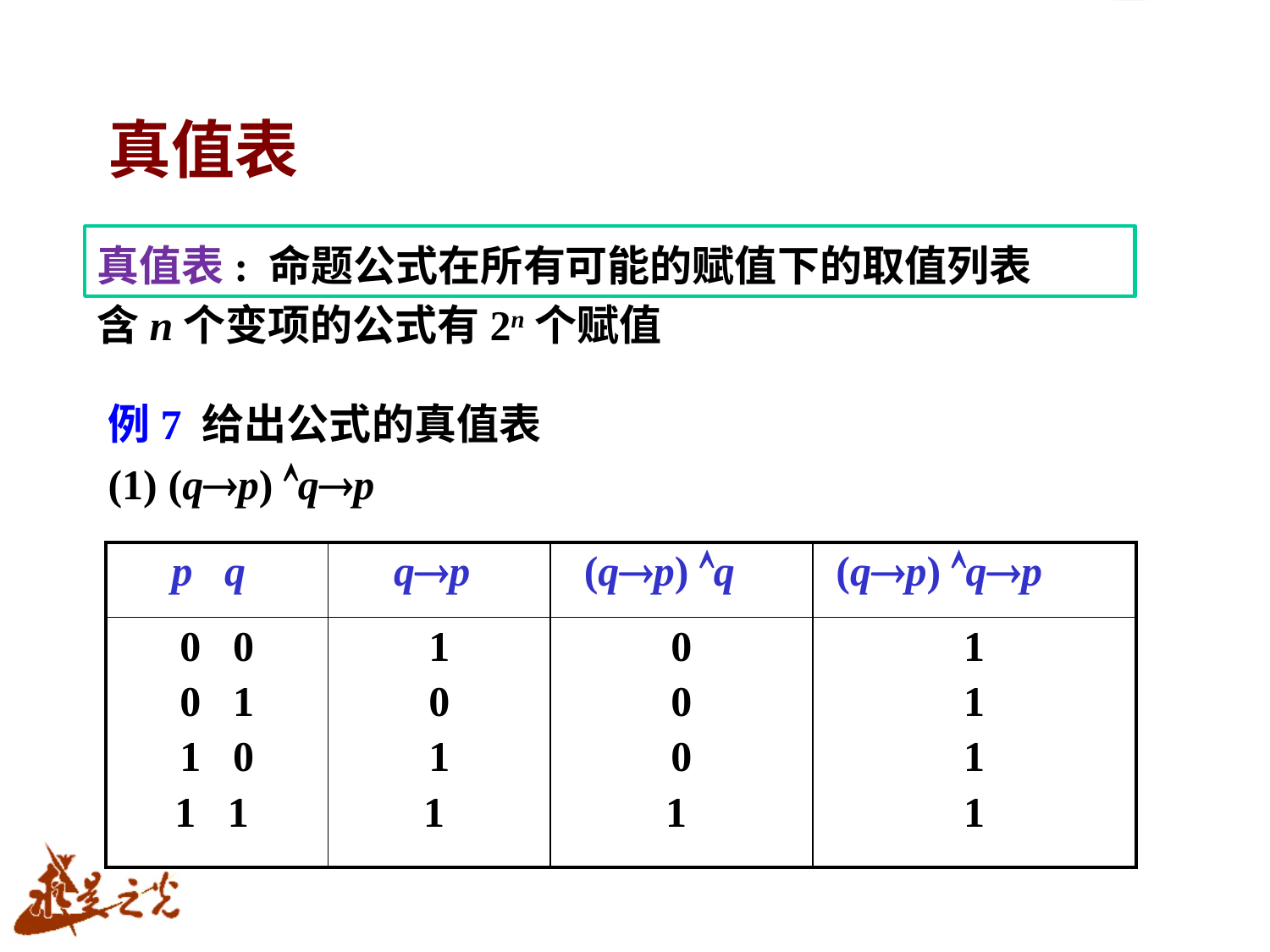

# 真值表

真值表: 命题公式在所有可能的赋值下的取值列表
含n个变项的公式有2n个赋值
例7 给出公式的真值表
(1) (q→p) ∧q→p
| p q | q→p | (q→p) ∧q | (q→p) ∧q→p |
| --- | --- | --- | --- |
| 0 0 0 1 1 0 1 1 | 1 0 1 1 | 0 0 0 1 | 1 1 1 1 |
20